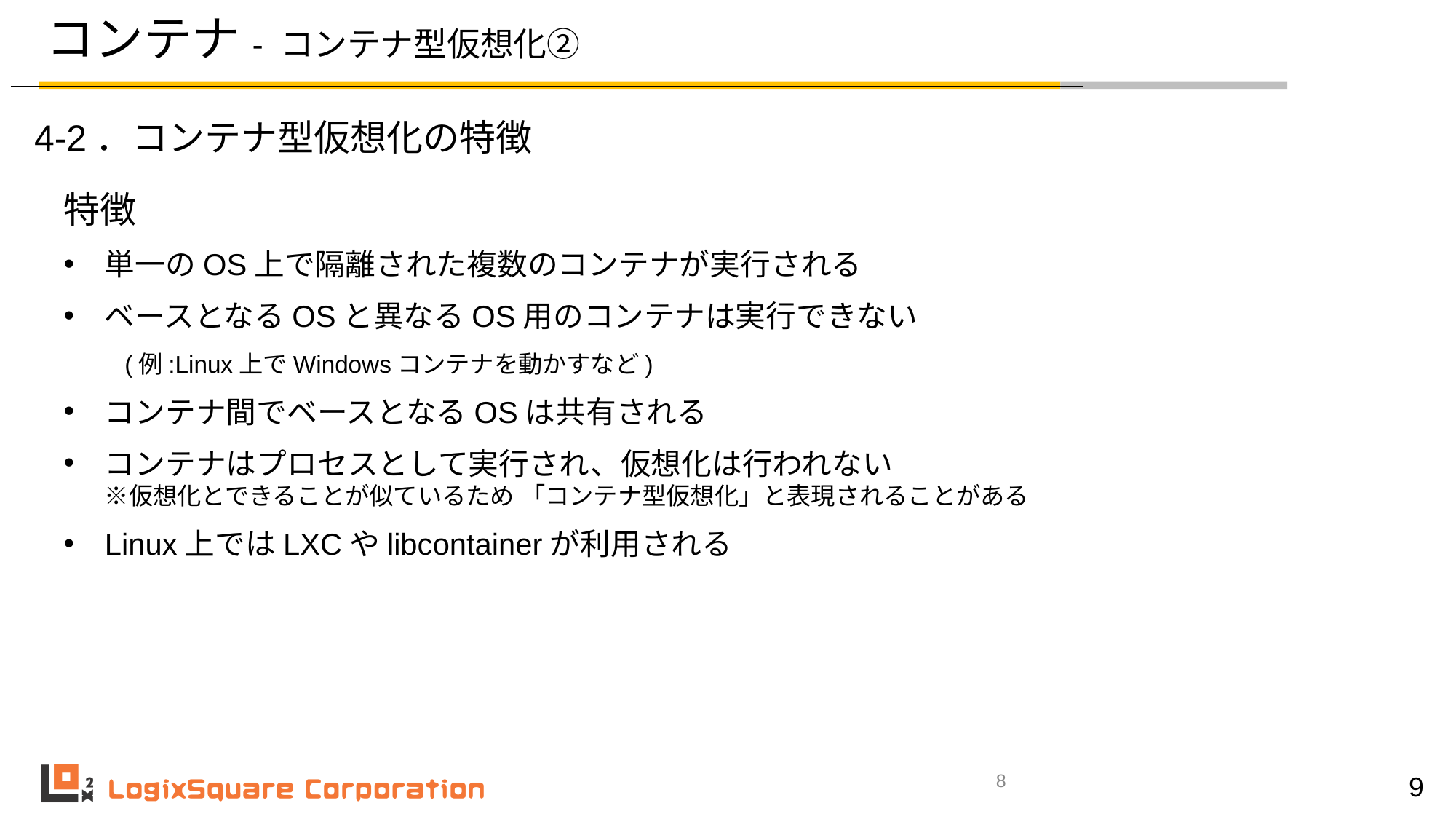

# コンテナ- コンテナ型仮想化②

4-2．コンテナ型仮想化の特徴
特徴
単一のOS上で隔離された複数のコンテナが実行される
ベースとなるOSと異なるOS用のコンテナは実行できない
　　 (例:Linux上でWindowsコンテナを動かすなど)
コンテナ間でベースとなるOSは共有される
コンテナはプロセスとして実行され、仮想化は行われない
※仮想化とできることが似ているため 「コンテナ型仮想化」と表現されることがある
Linux上ではLXCやlibcontainerが利用される

9
8